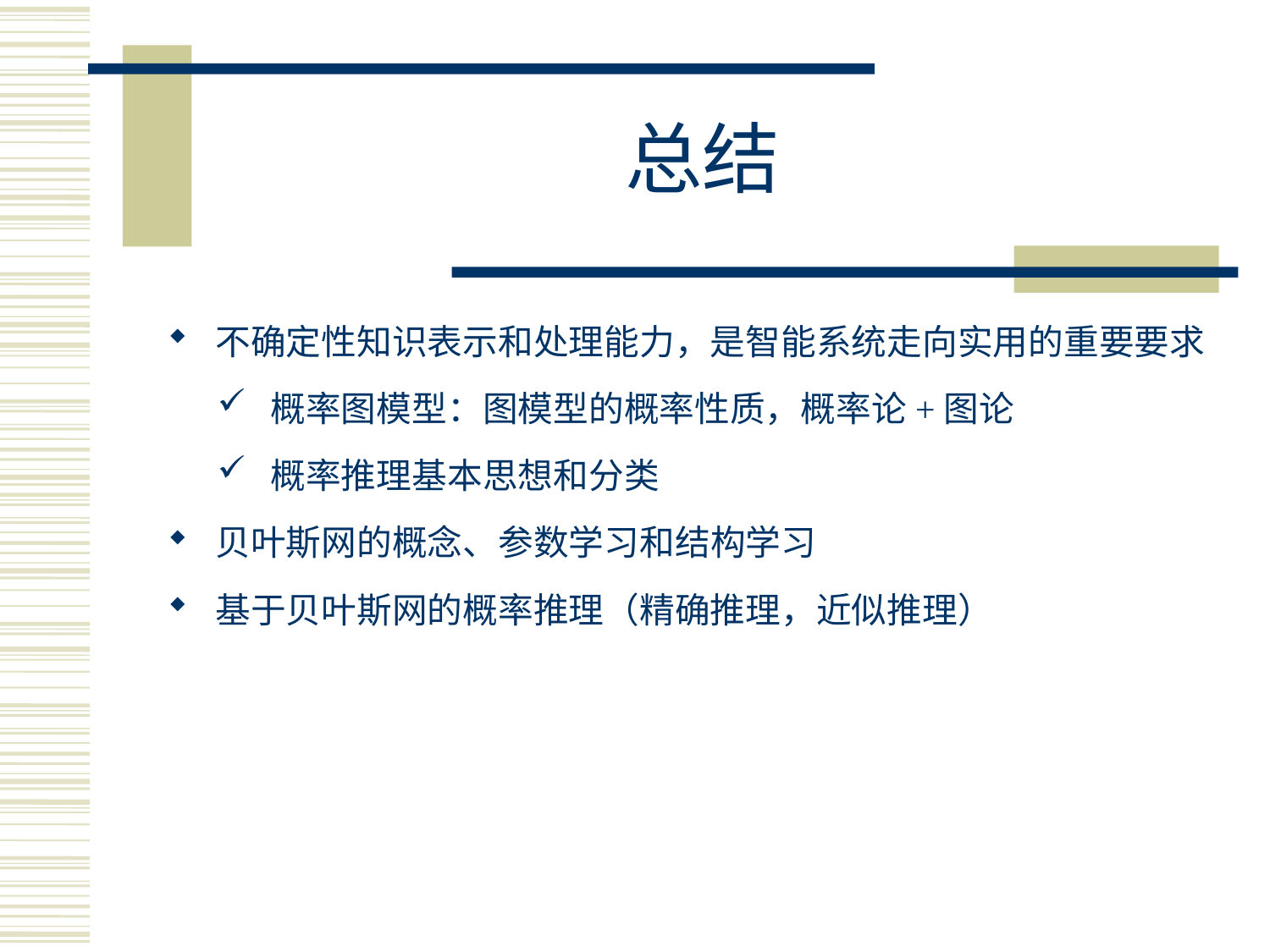

# 总结
不确定性知识表示和处理能力，是智能系统走向实用的重要要求
  概率图模型：图模型的概率性质，概率论+图论
  概率推理基本思想和分类
贝叶斯网的概念、参数学习和结构学习
基于贝叶斯网的概率推理（精确推理，近似推理）